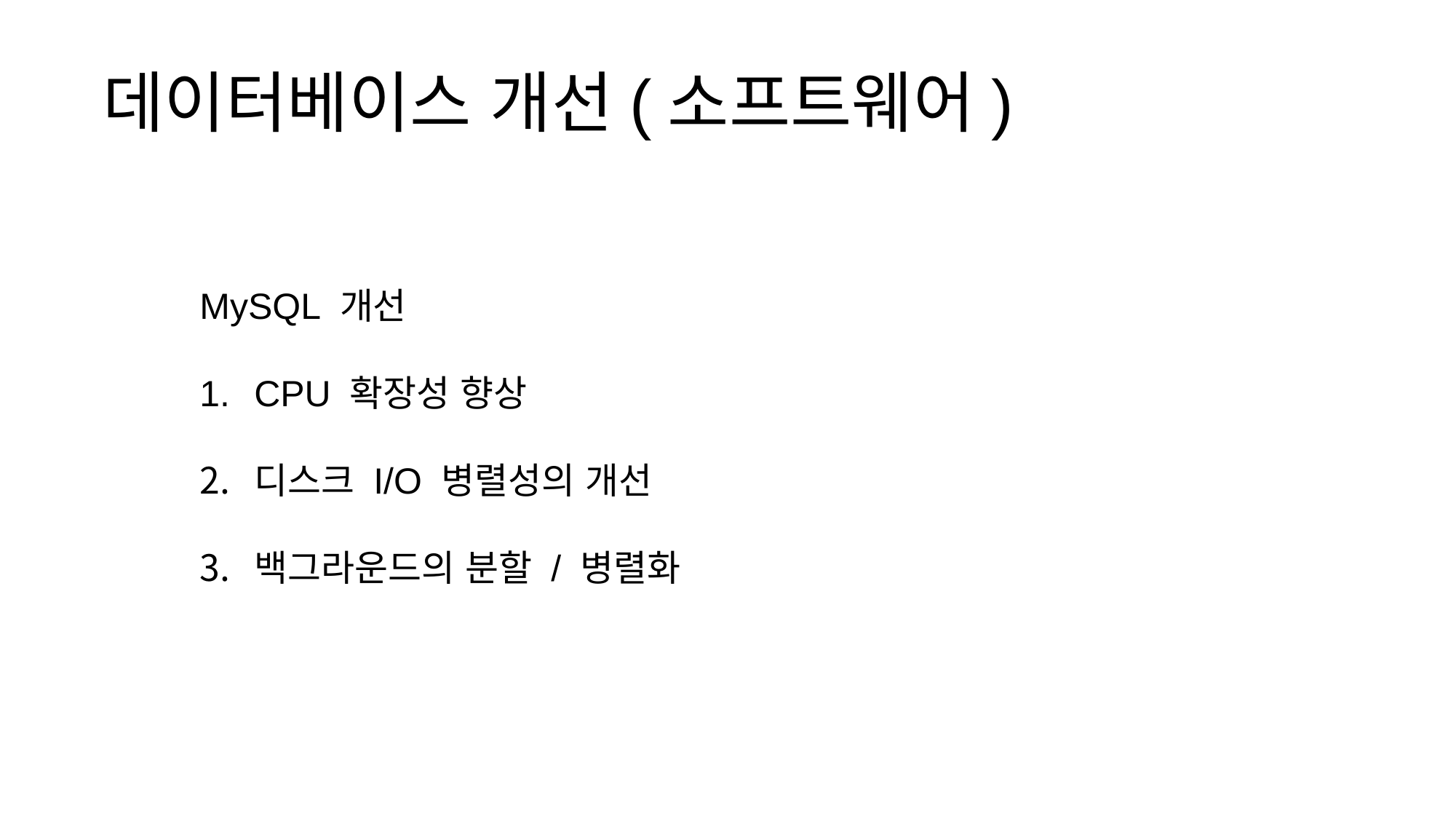

# 데이터베이스 개선(소프트웨어)
MySQL 개선

CPU 확장성 향상

디스크 I/O 병렬성의 개선

백그라운드의 분할 / 병렬화